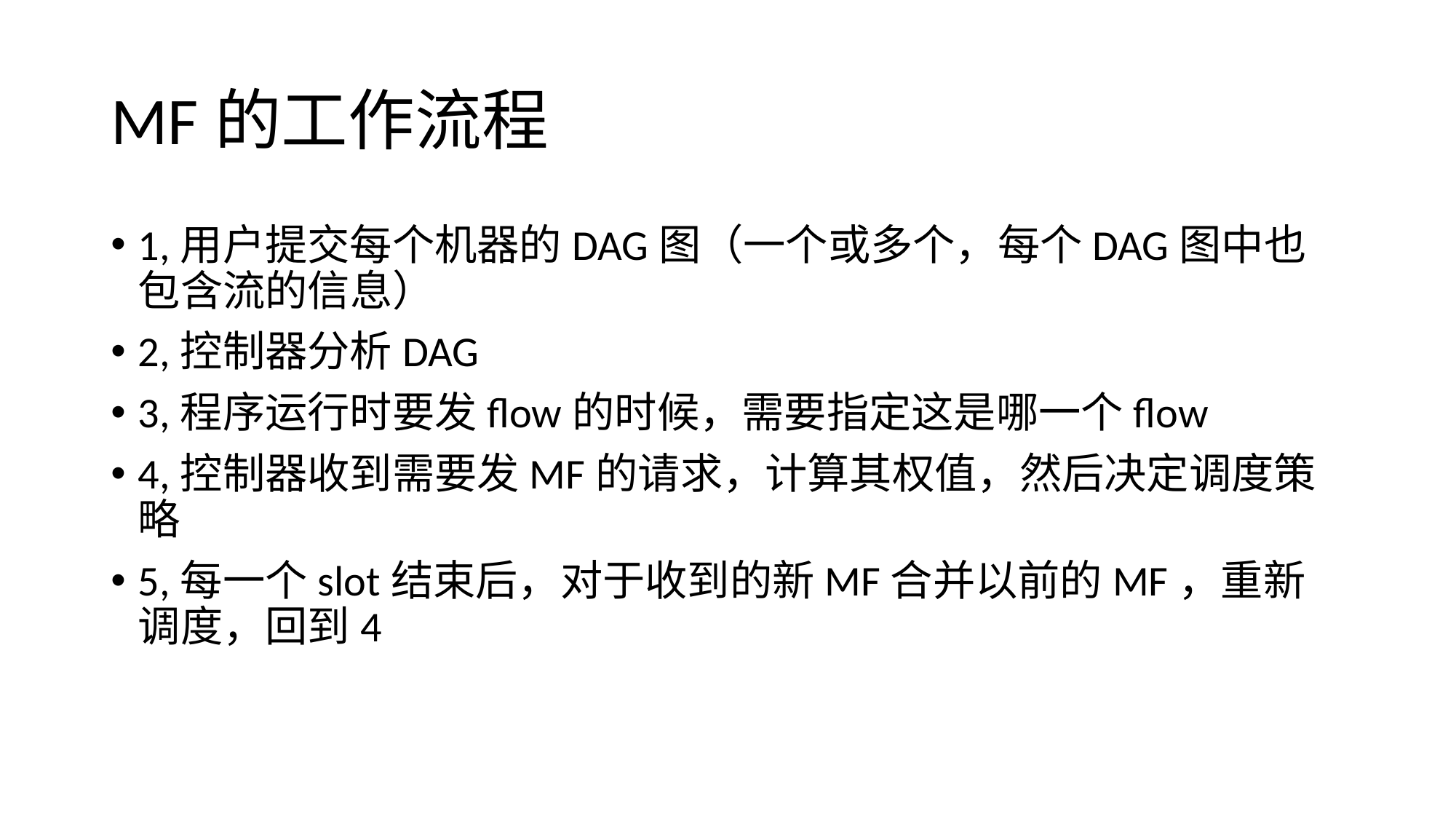

# MF的工作流程
1,用户提交每个机器的DAG图（一个或多个，每个DAG图中也包含流的信息）
2,控制器分析DAG
3,程序运行时要发flow的时候，需要指定这是哪一个flow
4,控制器收到需要发MF的请求，计算其权值，然后决定调度策略
5,每一个slot结束后，对于收到的新MF合并以前的MF，重新调度，回到4